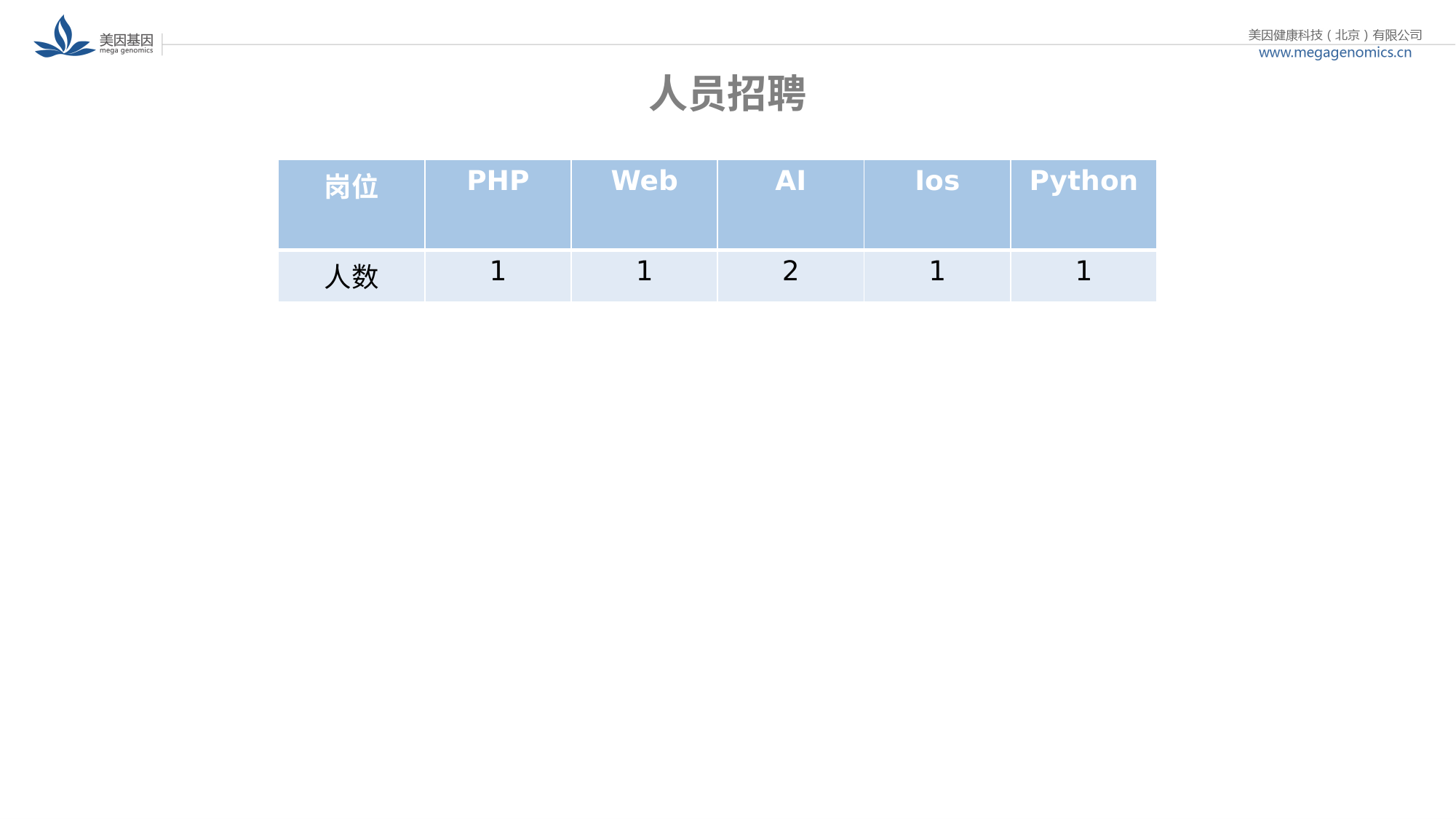

# 人员招聘

| 岗位 | PHP | Web | AI | Ios | Python |
| --- | --- | --- | --- | --- | --- |
| 人数 | 1 | 1 | 2 | 1 | 1 |